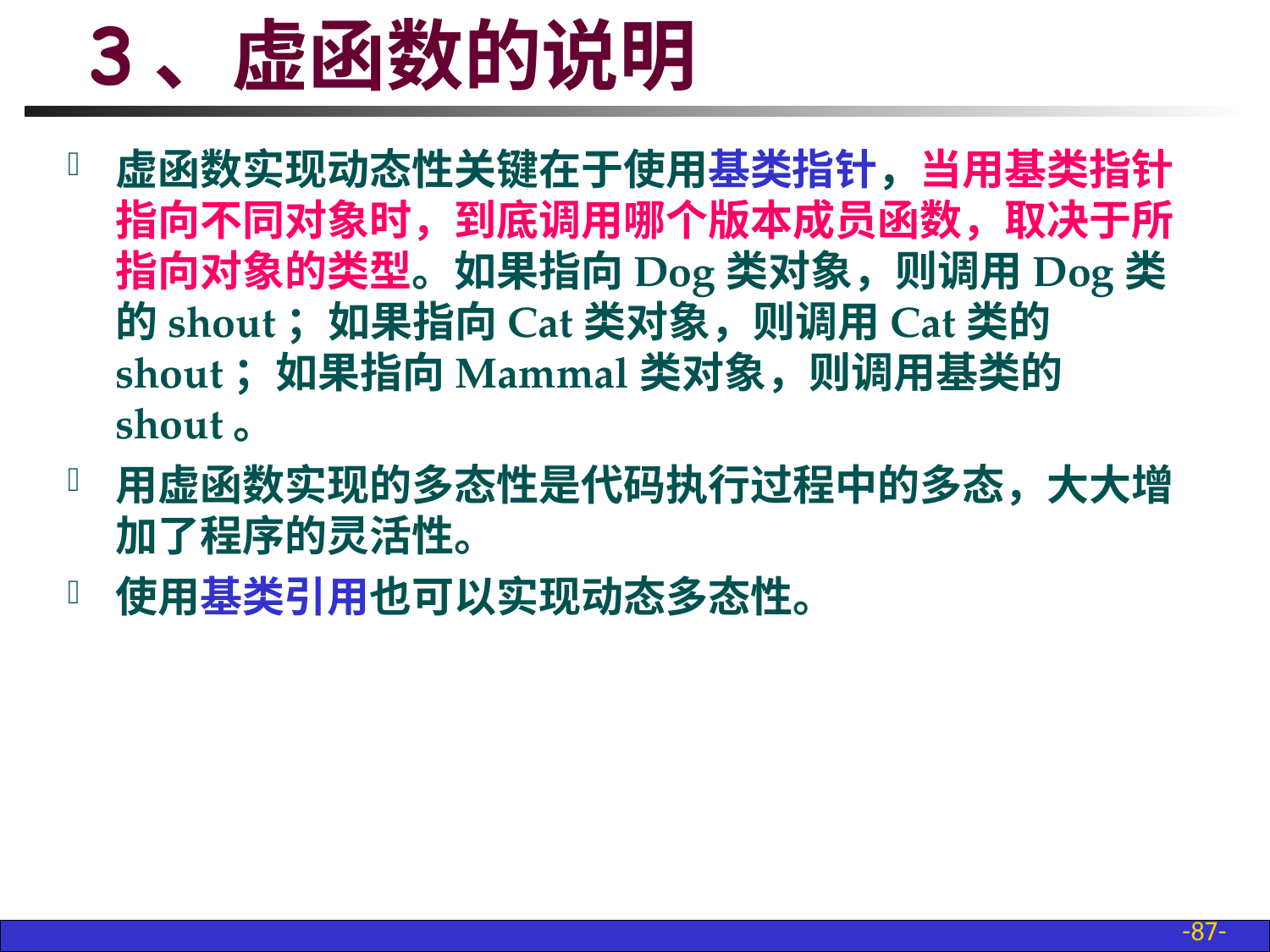

# 3、虚函数的说明
虚函数实现动态性关键在于使用基类指针，当用基类指针指向不同对象时，到底调用哪个版本成员函数，取决于所指向对象的类型。如果指向Dog类对象，则调用Dog类的shout；如果指向Cat类对象，则调用Cat类的shout；如果指向Mammal类对象，则调用基类的shout。
用虚函数实现的多态性是代码执行过程中的多态，大大增加了程序的灵活性。
使用基类引用也可以实现动态多态性。
-87-